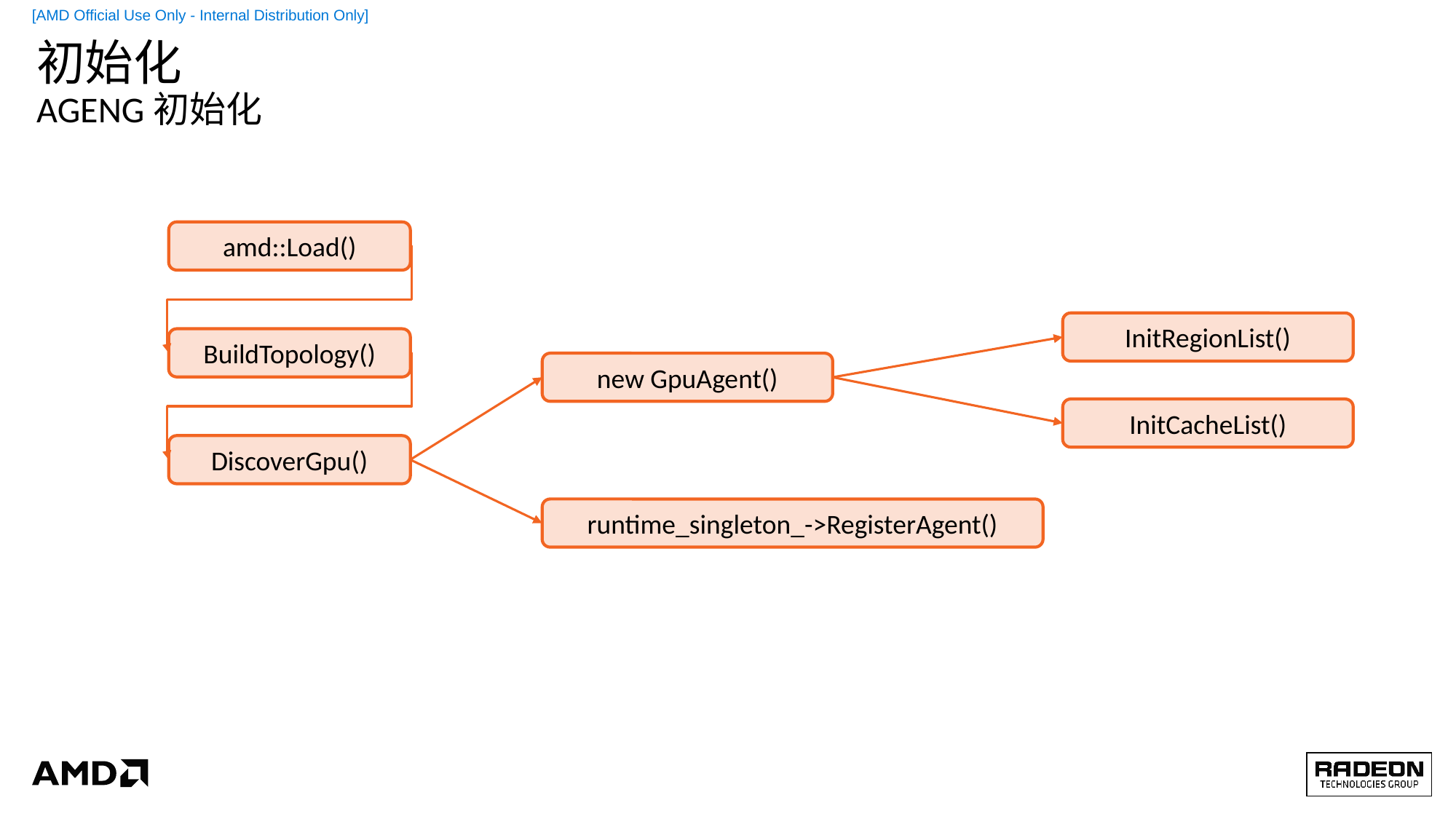

# 初始化
Ageng初始化
amd::Load()
InitRegionList()
BuildTopology()
new GpuAgent()
InitCacheList()
DiscoverGpu()
runtime_singleton_->RegisterAgent()